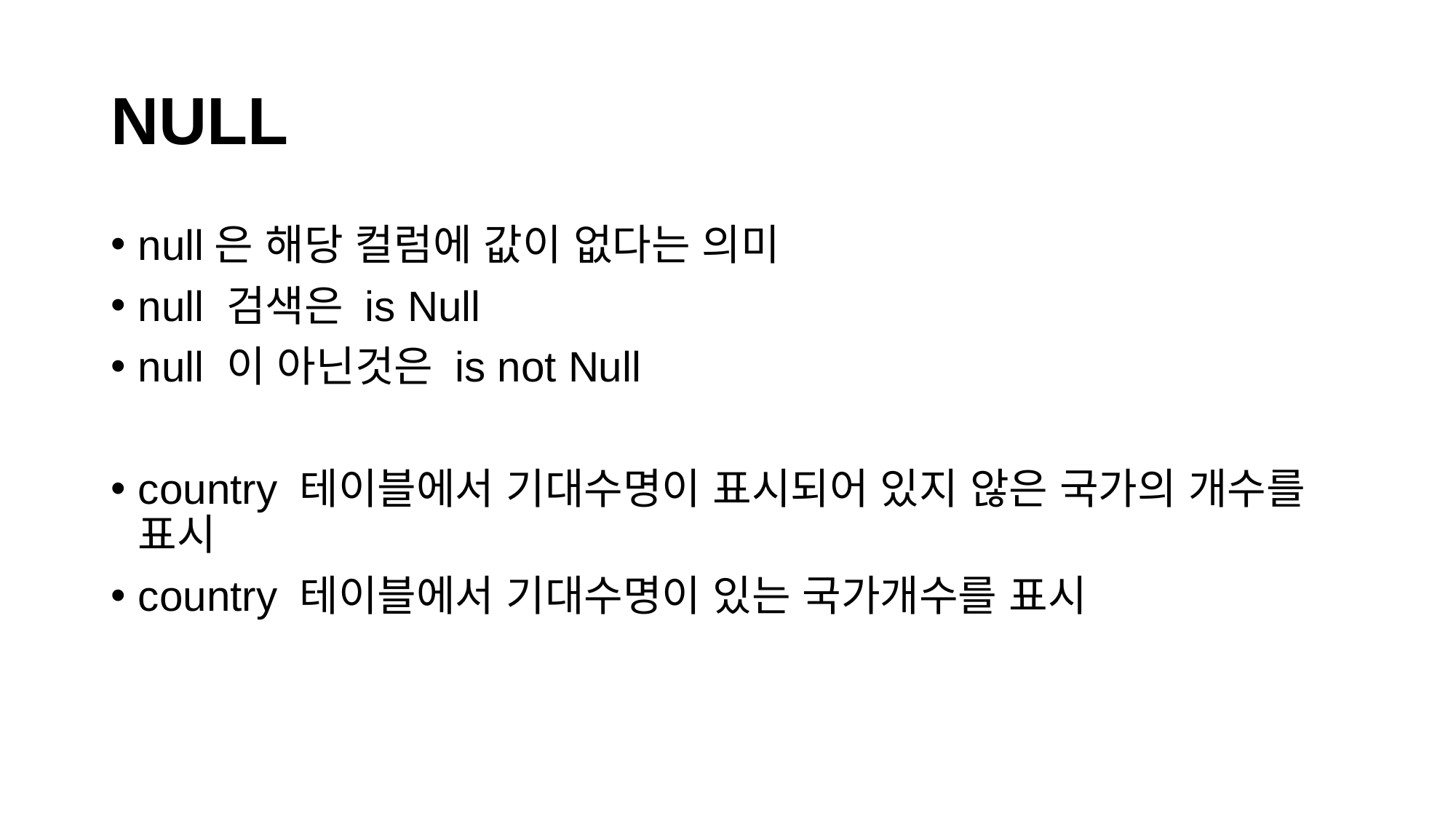

# NULL
null은 해당 컬럼에 값이 없다는 의미
null 검색은 is Null
null 이 아닌것은 is not Null

country 테이블에서 기대수명이 표시되어 있지 않은 국가의 개수를 표시
country 테이블에서 기대수명이 있는 국가개수를 표시